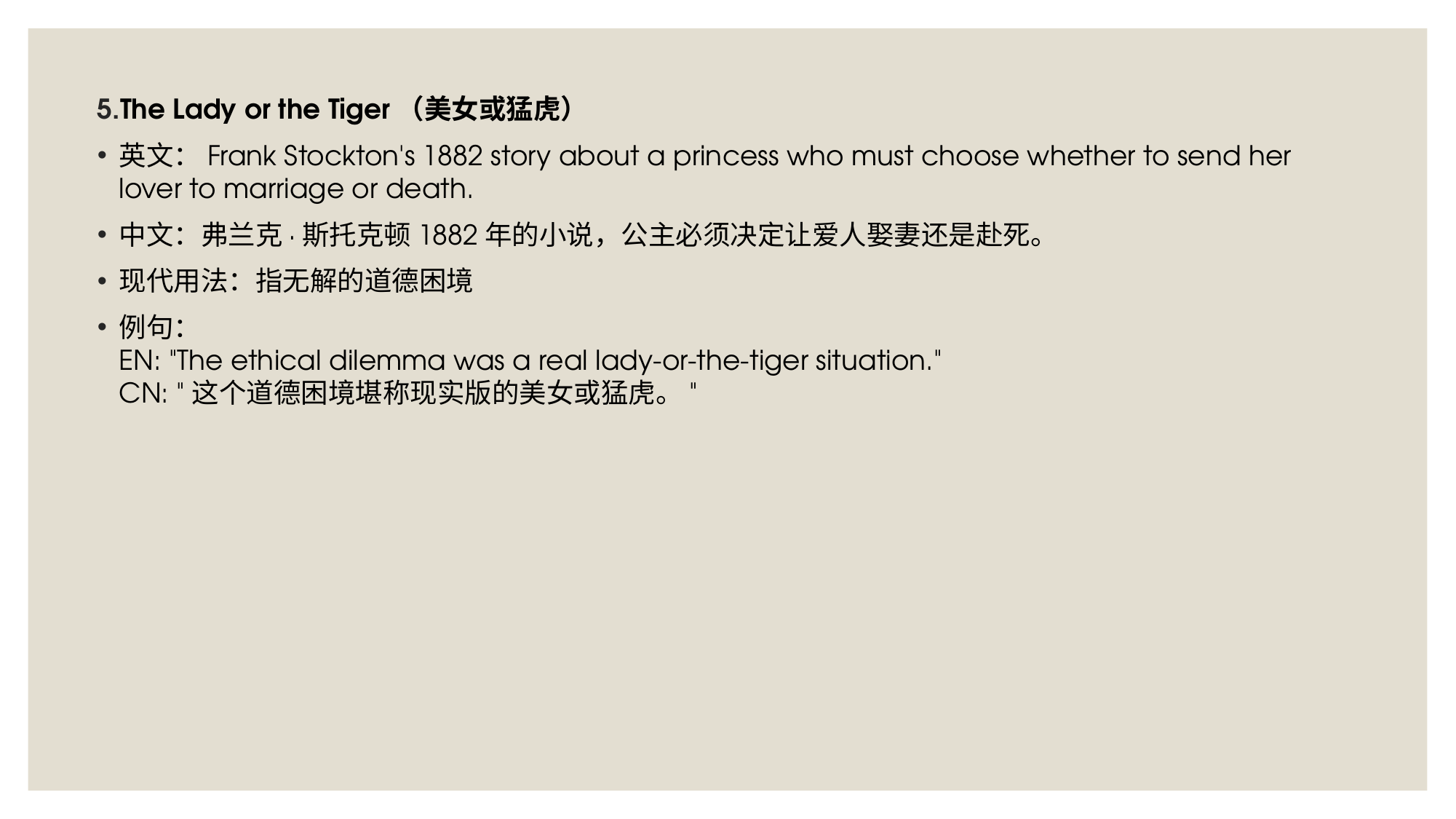

#
The Lady or the Tiger（美女或猛虎）
英文：Frank Stockton's 1882 story about a princess who must choose whether to send her lover to marriage or death.
中文：弗兰克·斯托克顿1882年的小说，公主必须决定让爱人娶妻还是赴死。
现代用法：指无解的道德困境
例句：
EN: "The ethical dilemma was a real lady-or-the-tiger situation."
CN: "这个道德困境堪称现实版的美女或猛虎。"